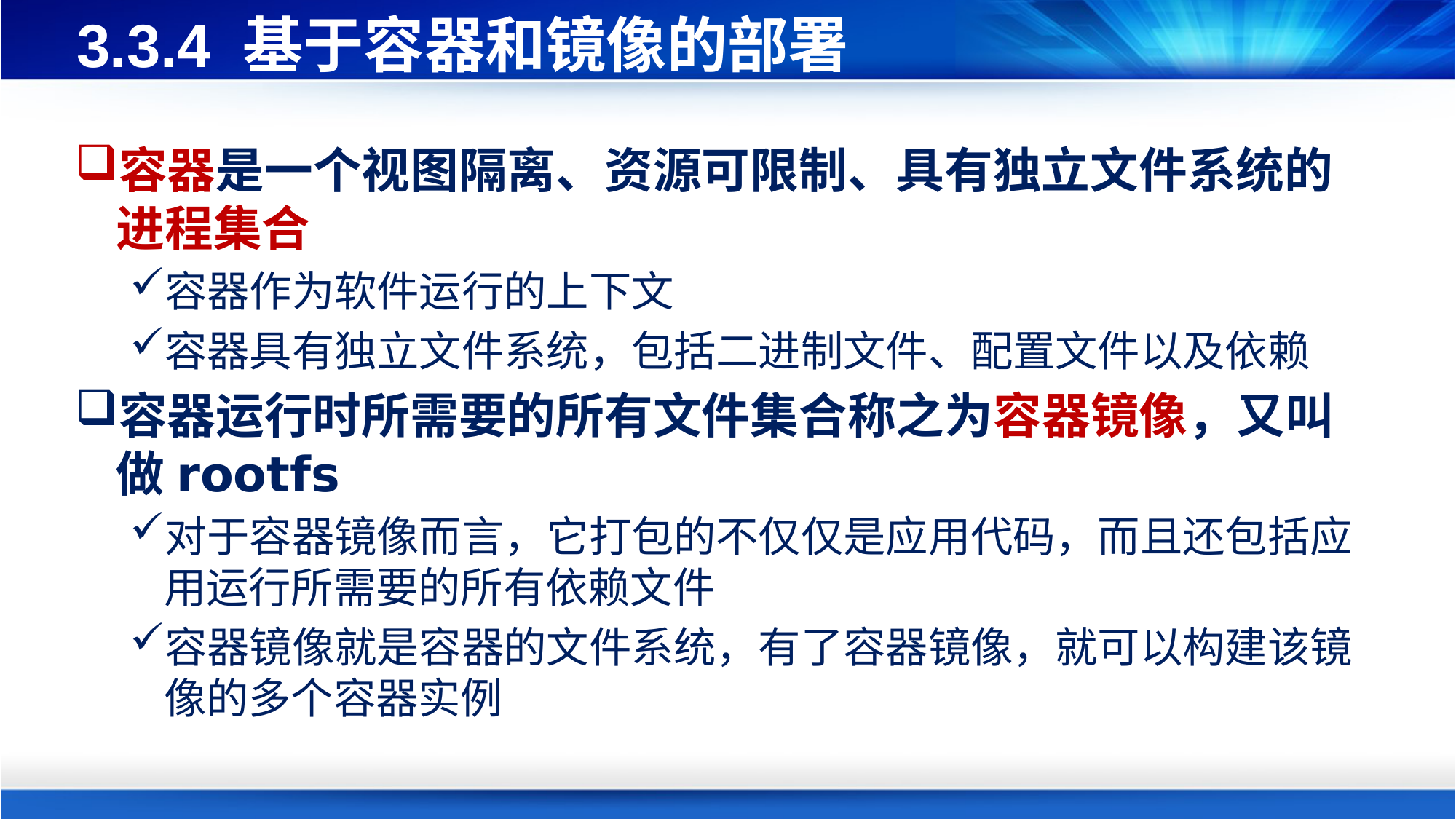

# 3.3.4 基于容器和镜像的部署
容器是一个视图隔离、资源可限制、具有独立文件系统的进程集合
容器作为软件运行的上下文
容器具有独立文件系统，包括二进制文件、配置文件以及依赖
容器运行时所需要的所有文件集合称之为容器镜像，又叫做rootfs
对于容器镜像而言，它打包的不仅仅是应用代码，而且还包括应用运行所需要的所有依赖文件
容器镜像就是容器的文件系统，有了容器镜像，就可以构建该镜像的多个容器实例